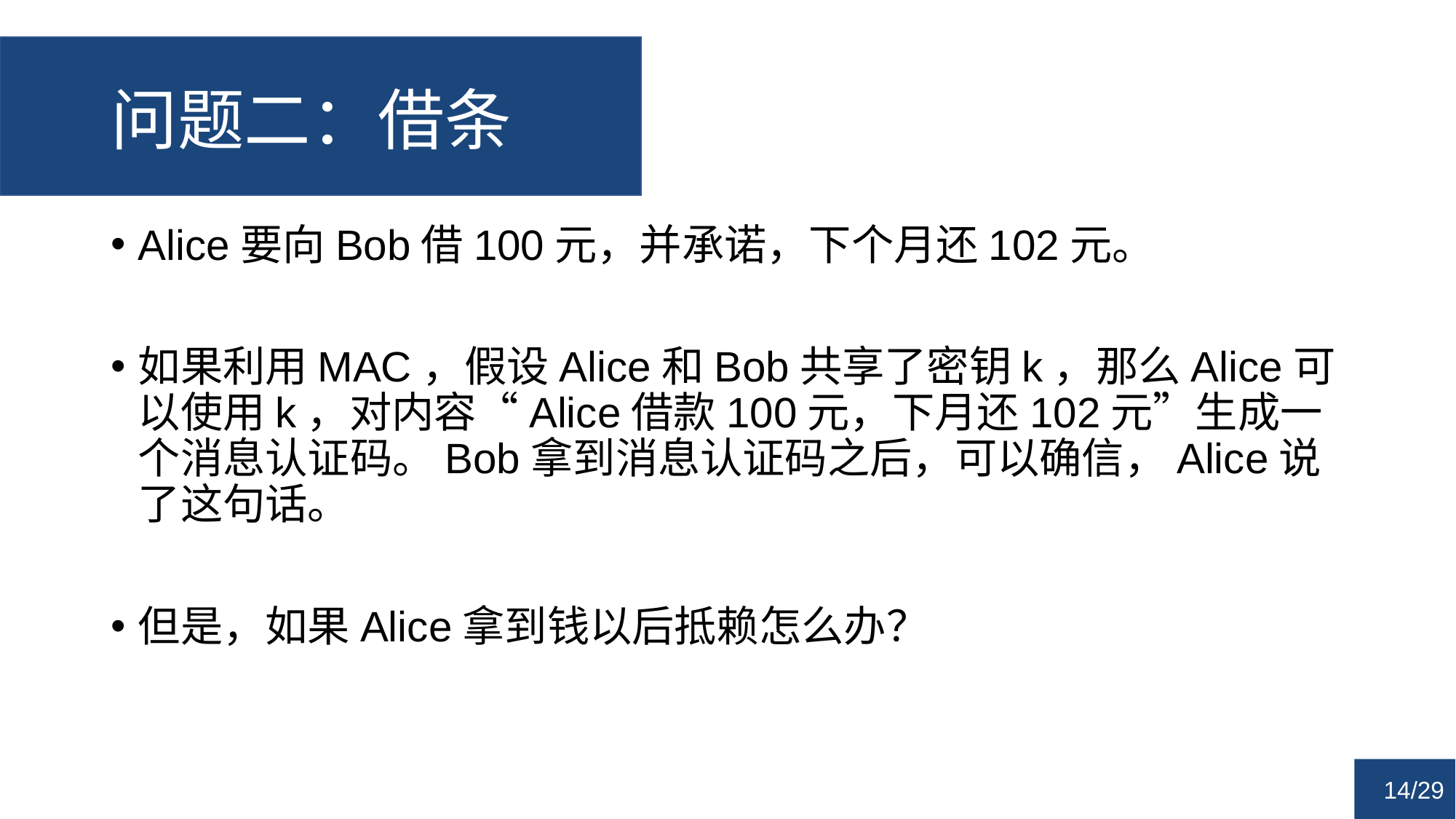

# 问题二：借条
Alice要向Bob借100元，并承诺，下个月还102元。

如果利用MAC，假设Alice和Bob共享了密钥k，那么Alice可以使用k，对内容“Alice借款100元，下月还102元”生成一个消息认证码。Bob拿到消息认证码之后，可以确信，Alice说了这句话。

但是，如果Alice拿到钱以后抵赖怎么办？
14/29